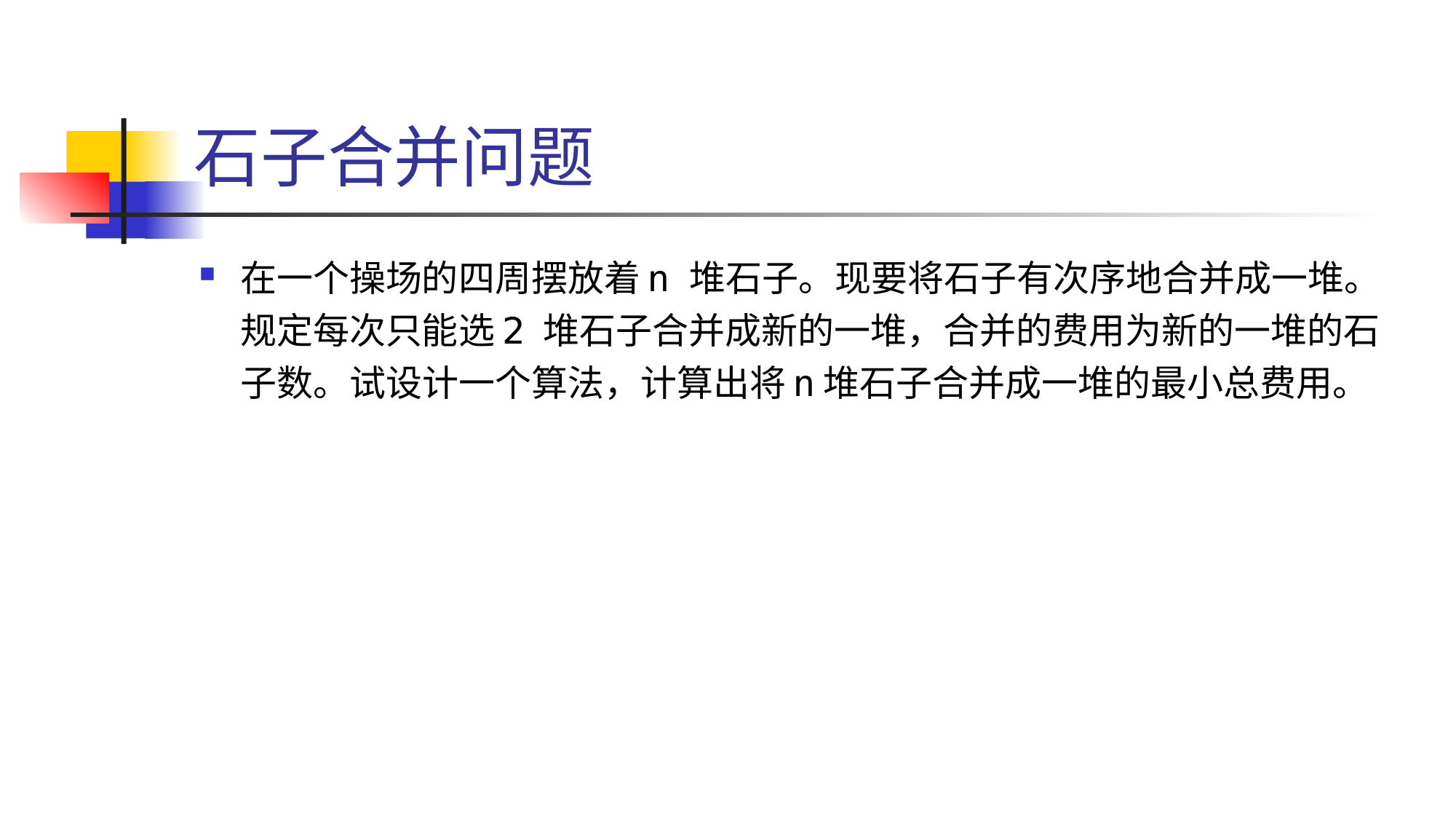

# 石子合并问题
在一个操场的四周摆放着n 堆石子。现要将石子有次序地合并成一堆。规定每次只能选2 堆石子合并成新的一堆，合并的费用为新的一堆的石子数。试设计一个算法，计算出将n堆石子合并成一堆的最小总费用。